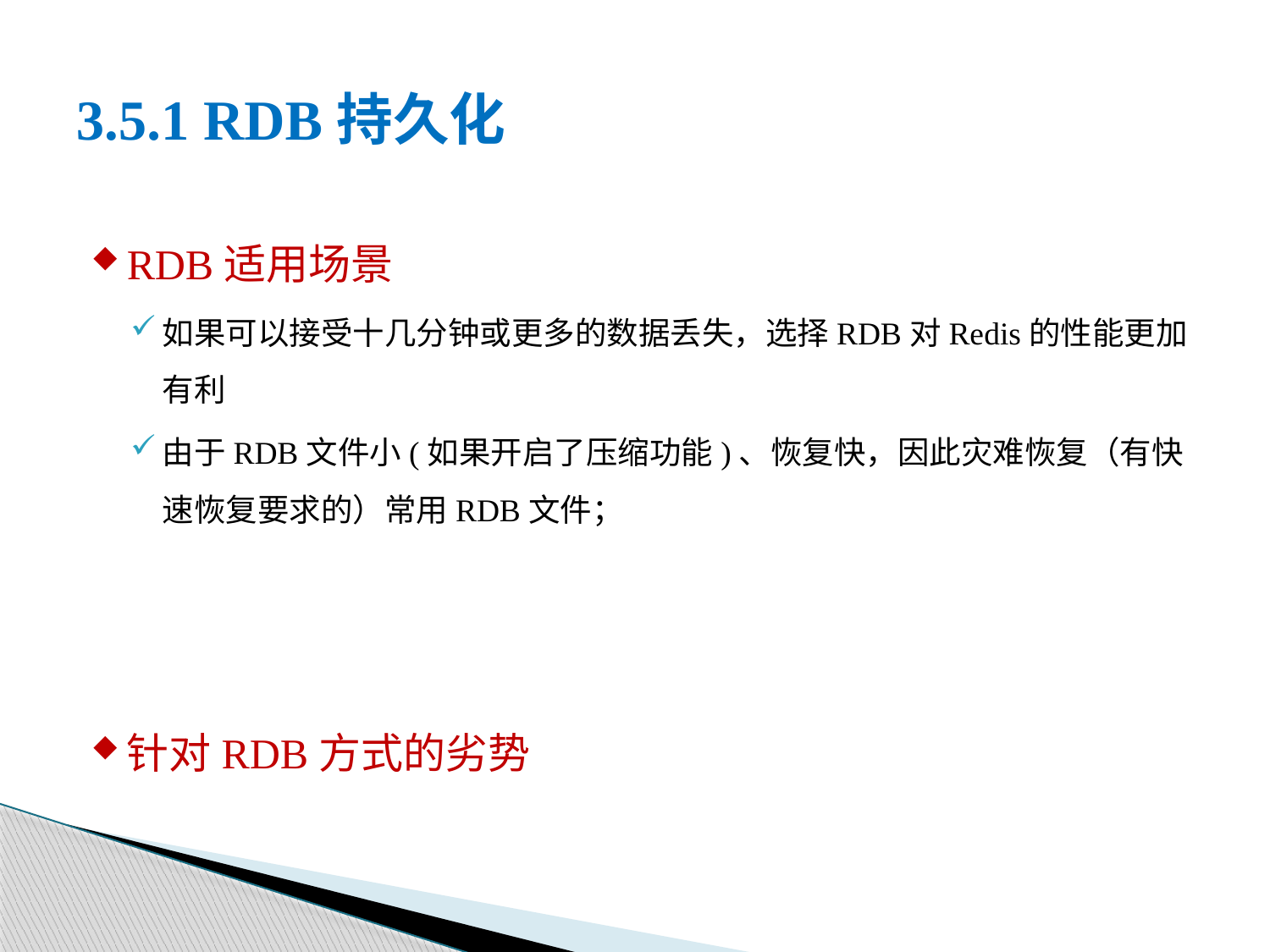

# 3.5.1 RDB持久化
RDB适用场景
如果可以接受十几分钟或更多的数据丢失，选择RDB对Redis的性能更加有利
由于RDB文件小(如果开启了压缩功能)、恢复快，因此灾难恢复（有快速恢复要求的）常用RDB文件；

针对RDB方式的劣势